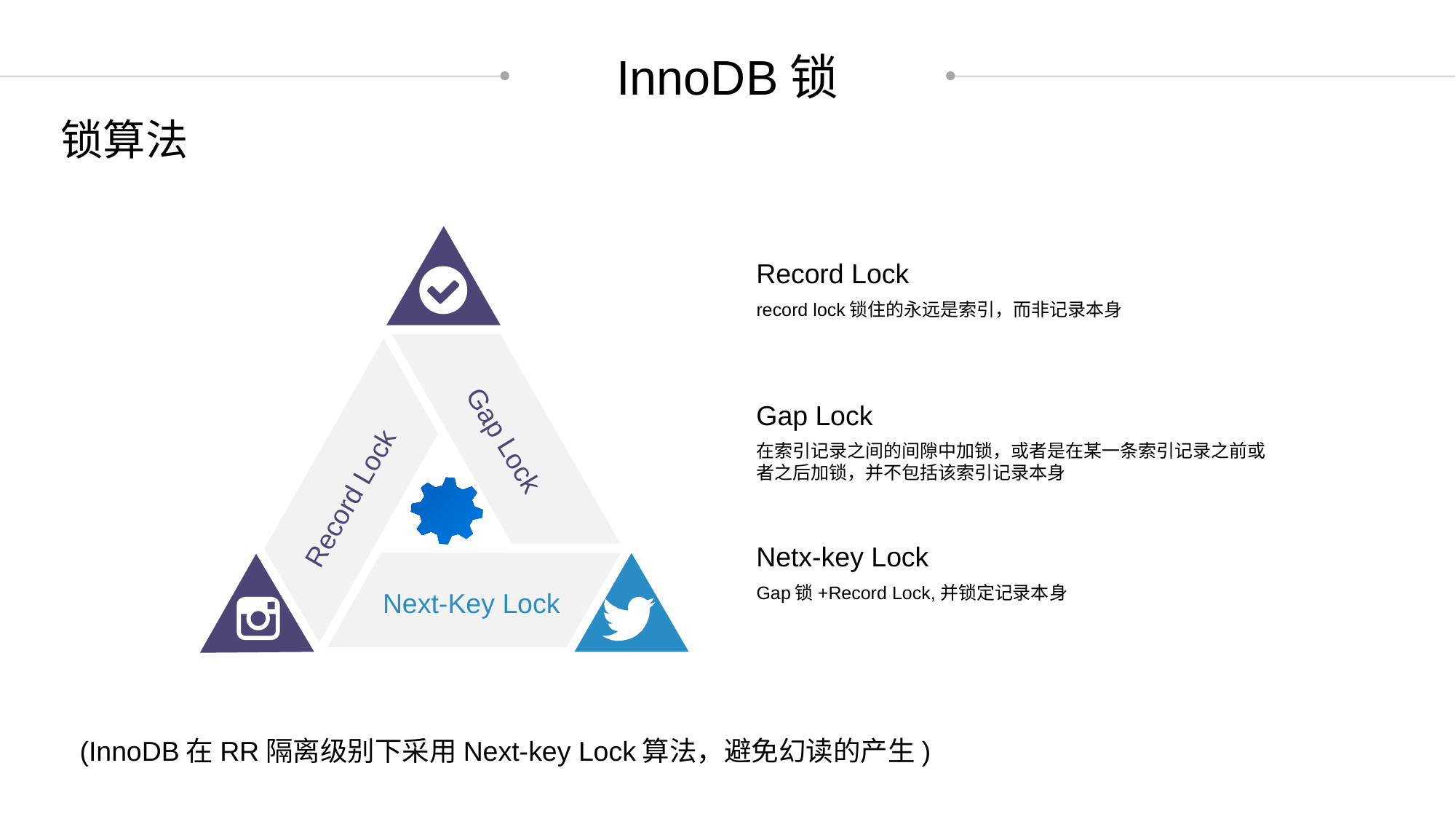

InnoDB锁
锁算法

Gap Lock
Record Lock
Next-Key Lock
Record Lock
record lock锁住的永远是索引，而非记录本身
Gap Lock
在索引记录之间的间隙中加锁，或者是在某一条索引记录之前或者之后加锁，并不包括该索引记录本身

Netx-key Lock
Gap锁+Record Lock,并锁定记录本身
(InnoDB在RR隔离级别下采用Next-key Lock算法，避免幻读的产生)